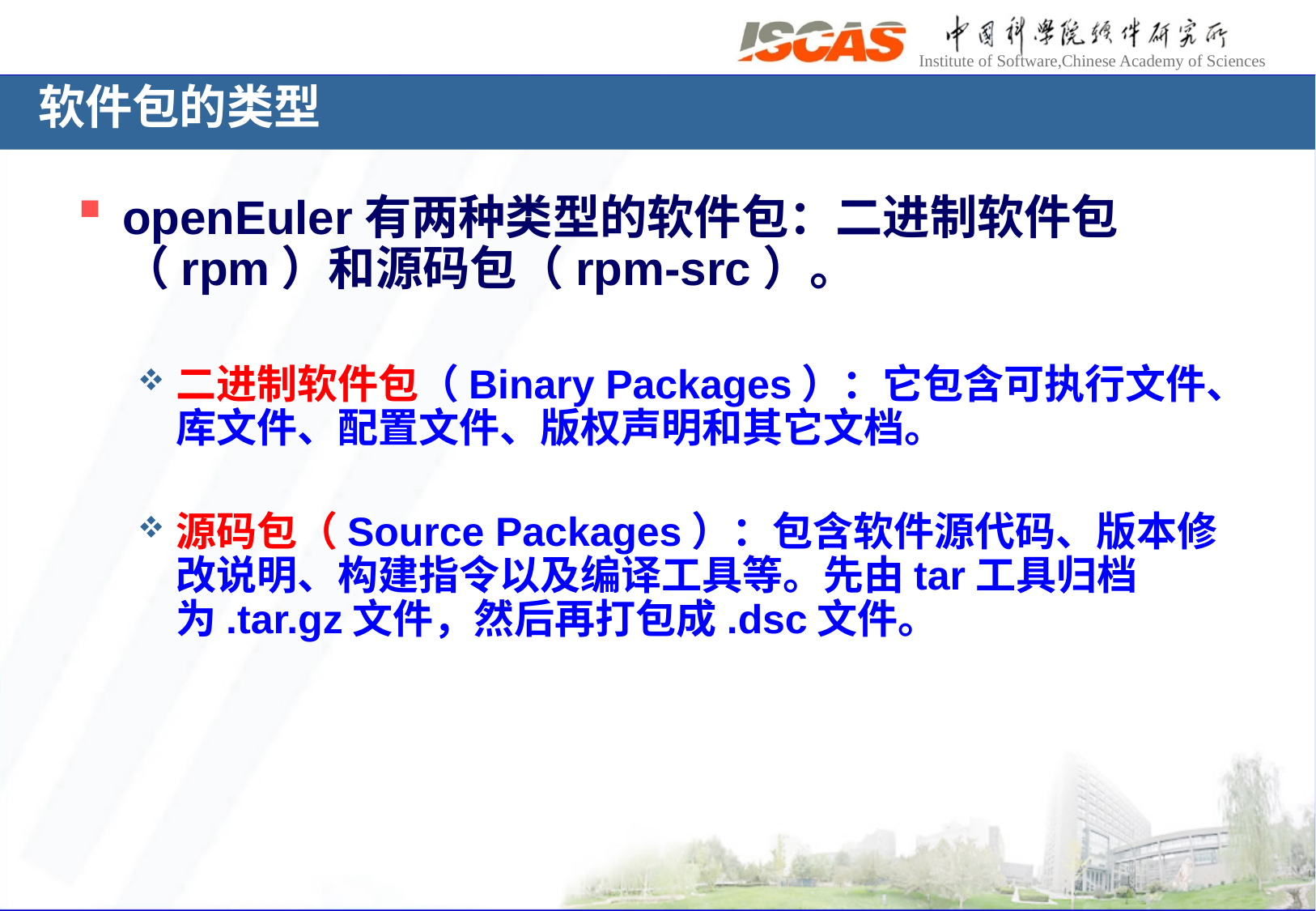

# 软件包的类型
openEuler有两种类型的软件包：二进制软件包（rpm）和源码包（rpm-src）。

二进制软件包（Binary Packages）：它包含可执行文件、库文件、配置文件、版权声明和其它文档。

源码包（Source Packages）：包含软件源代码、版本修改说明、构建指令以及编译工具等。先由tar工具归档为.tar.gz文件，然后再打包成.dsc文件。